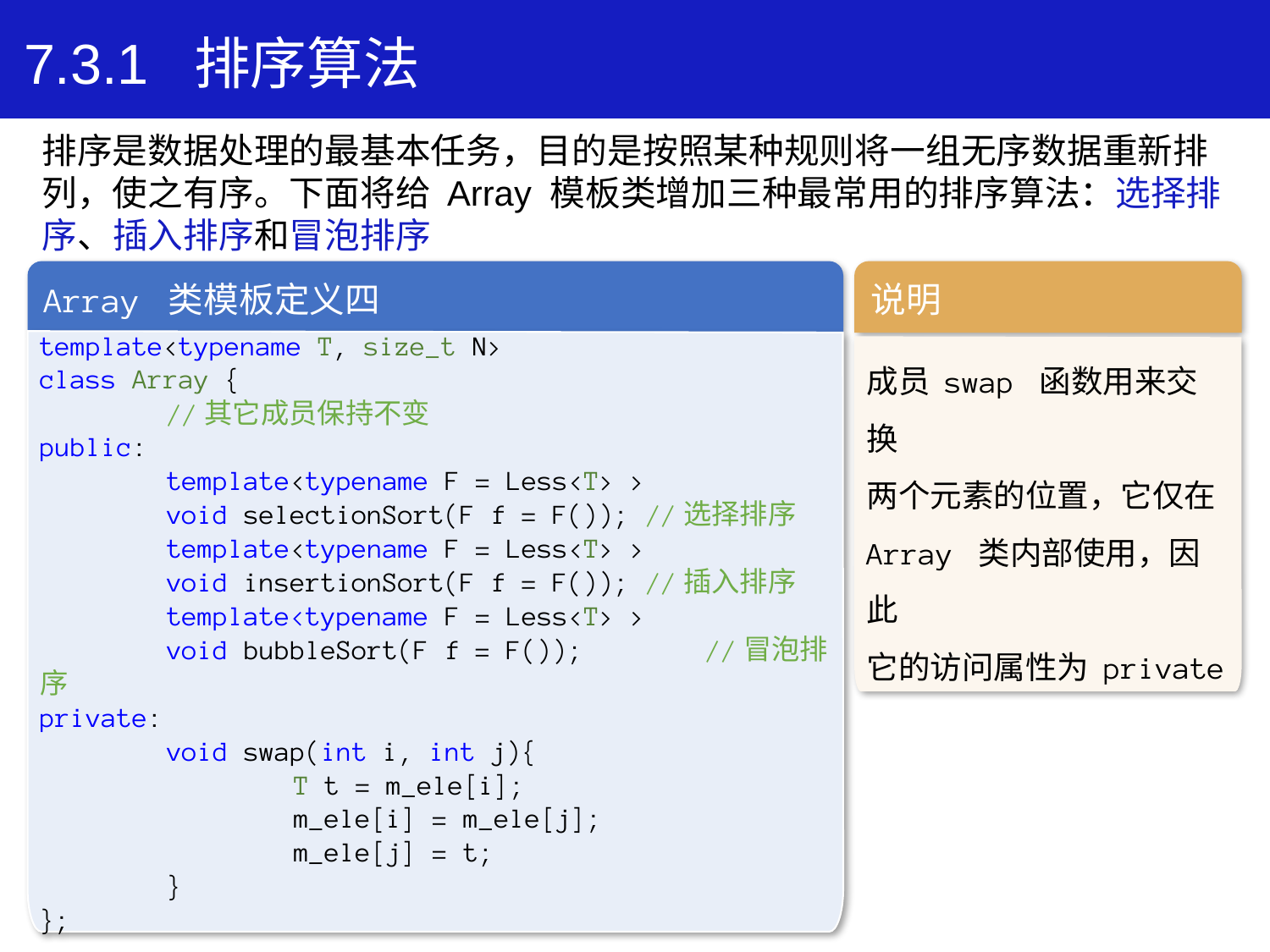

7.3.1  排序算法
排序是数据处理的最基本任务，目的是按照某种规则将一组无序数据重新排列，使之有序。下面将给 Array 模板类增加三种最常用的排序算法：选择排序、插入排序和冒泡排序
学习目标
Array 类模板定义四
template<typename T, size_t N>
class Array {
	//其它成员保持不变
public:
	template<typename F = Less<T> >
	void selectionSort(F f = F()); //选择排序
	template<typename F = Less<T> >
	void insertionSort(F f = F()); //插入排序
	template<typename F = Less<T> >
	void bubbleSort(F f = F()); 	  //冒泡排序
private:
	void swap(int i, int j){
		T t = m_ele[i];
		m_ele[i] = m_ele[j];
		m_ele[j] = t;
	}
};
说明
成员 swap 函数用来交换
两个元素的位置，它仅在
Array 类内部使用，因此
它的访问属性为 private
34